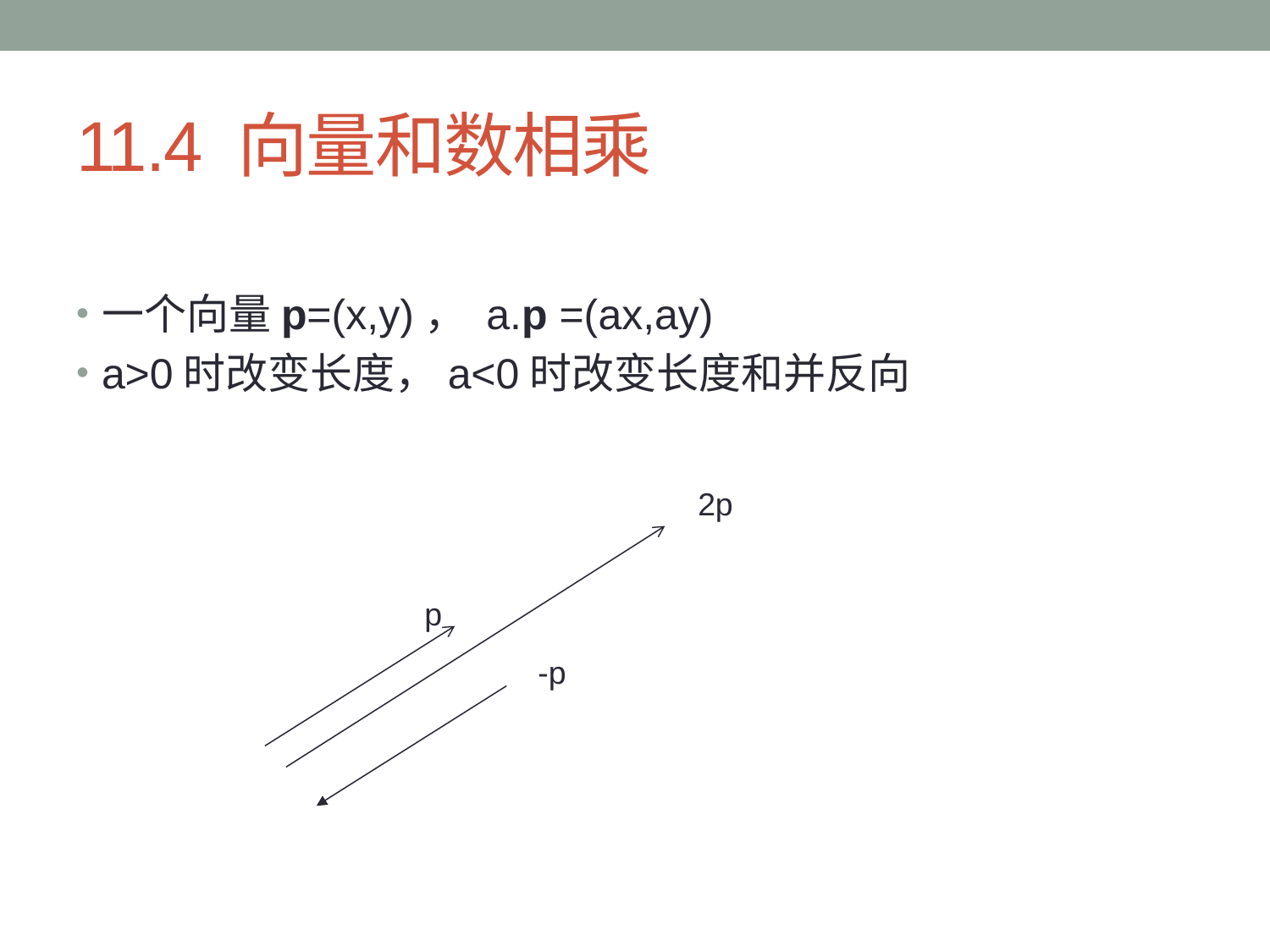

# 11.4 向量和数相乘

一个向量p=(x,y)， a.p =(ax,ay)
a>0时改变长度，a<0时改变长度和并反向

2p
p
-p